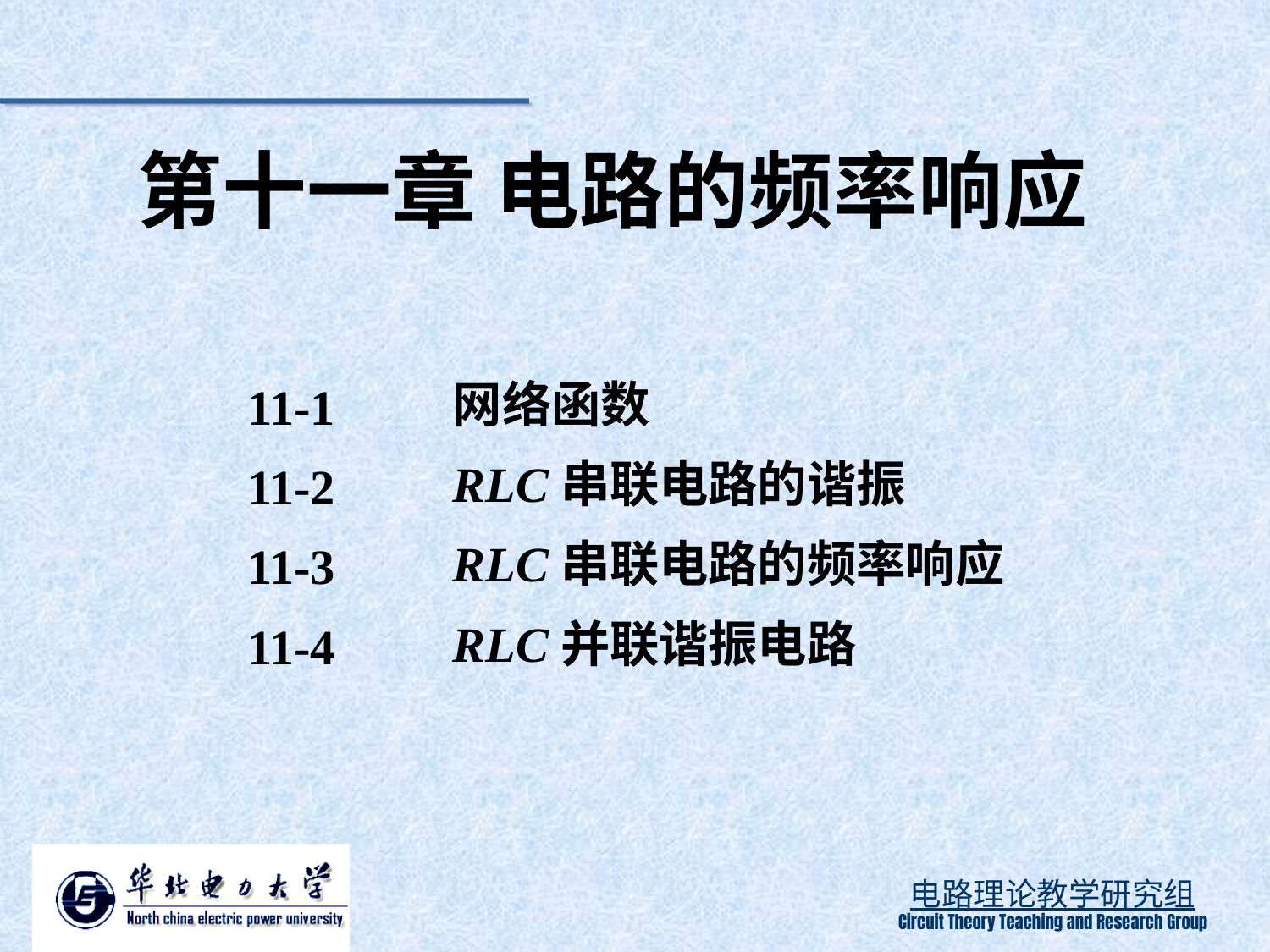

第十一章 电路的频率响应
网络函数
11-1
RLC串联电路的谐振
11-2
RLC串联电路的频率响应
11-3
RLC并联谐振电路
11-4